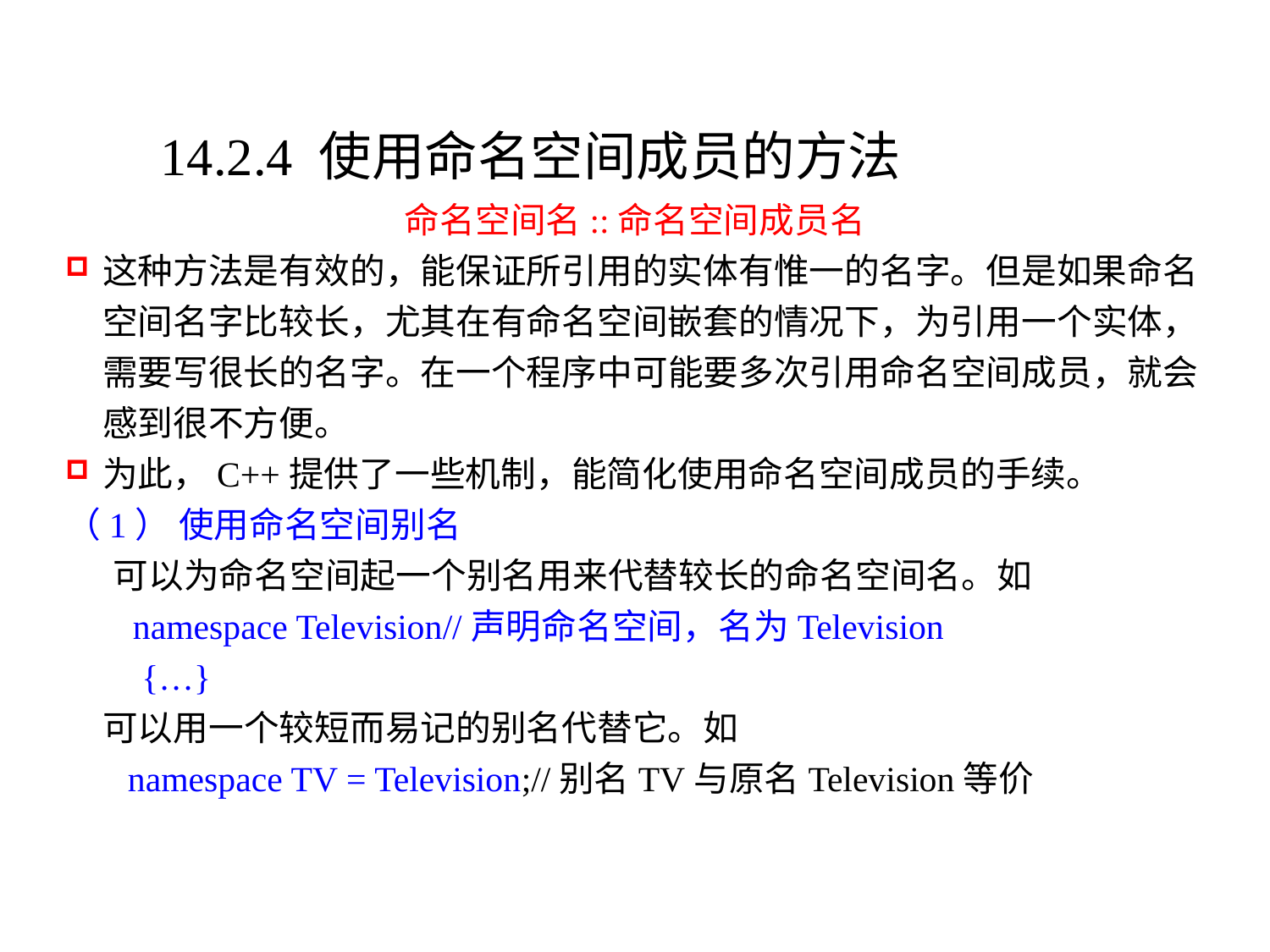

14.2.4 使用命名空间成员的方法
命名空间名::命名空间成员名
这种方法是有效的，能保证所引用的实体有惟一的名字。但是如果命名空间名字比较长，尤其在有命名空间嵌套的情况下，为引用一个实体，需要写很长的名字。在一个程序中可能要多次引用命名空间成员，就会感到很不方便。
为此，C++提供了一些机制，能简化使用命名空间成员的手续。
（1） 使用命名空间别名
     可以为命名空间起一个别名用来代替较长的命名空间名。如
namespace Television//声明命名空间，名为Television
 {…}
	可以用一个较短而易记的别名代替它。如
       namespace TV = Television;//别名TV与原名Television等价